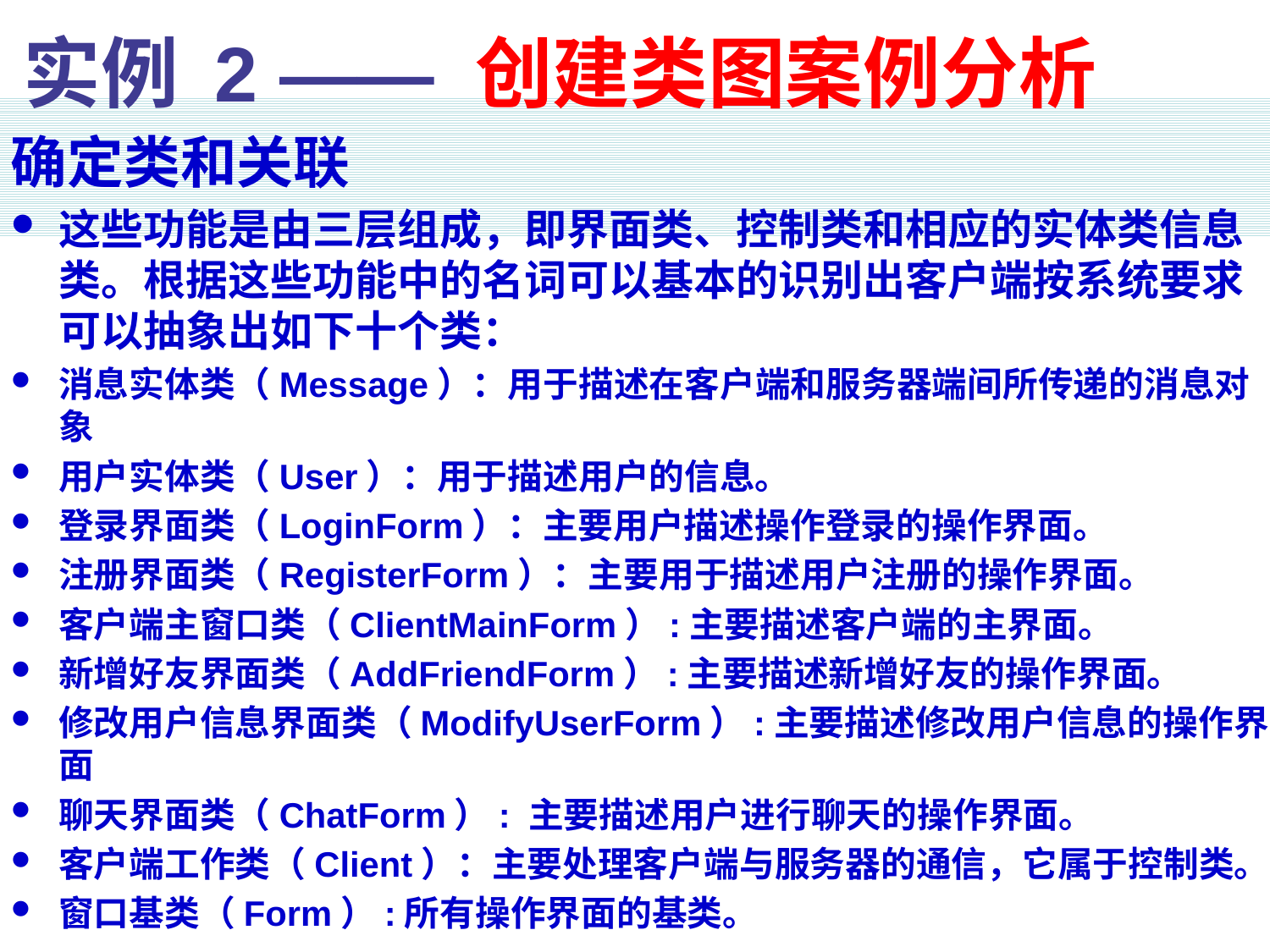

# 实例 2 —— 创建类图案例分析
确定类和关联
这些功能是由三层组成，即界面类、控制类和相应的实体类信息类。根据这些功能中的名词可以基本的识别出客户端按系统要求可以抽象出如下十个类：
消息实体类（Message）：用于描述在客户端和服务器端间所传递的消息对象
用户实体类（User）：用于描述用户的信息。
登录界面类（LoginForm）：主要用户描述操作登录的操作界面。
注册界面类（RegisterForm）：主要用于描述用户注册的操作界面。
客户端主窗口类（ClientMainForm）:主要描述客户端的主界面。
新增好友界面类（AddFriendForm）:主要描述新增好友的操作界面。
修改用户信息界面类（ModifyUserForm）:主要描述修改用户信息的操作界面
聊天界面类（ChatForm）: 主要描述用户进行聊天的操作界面。
客户端工作类（Client）：主要处理客户端与服务器的通信，它属于控制类。
窗口基类（Form）:所有操作界面的基类。